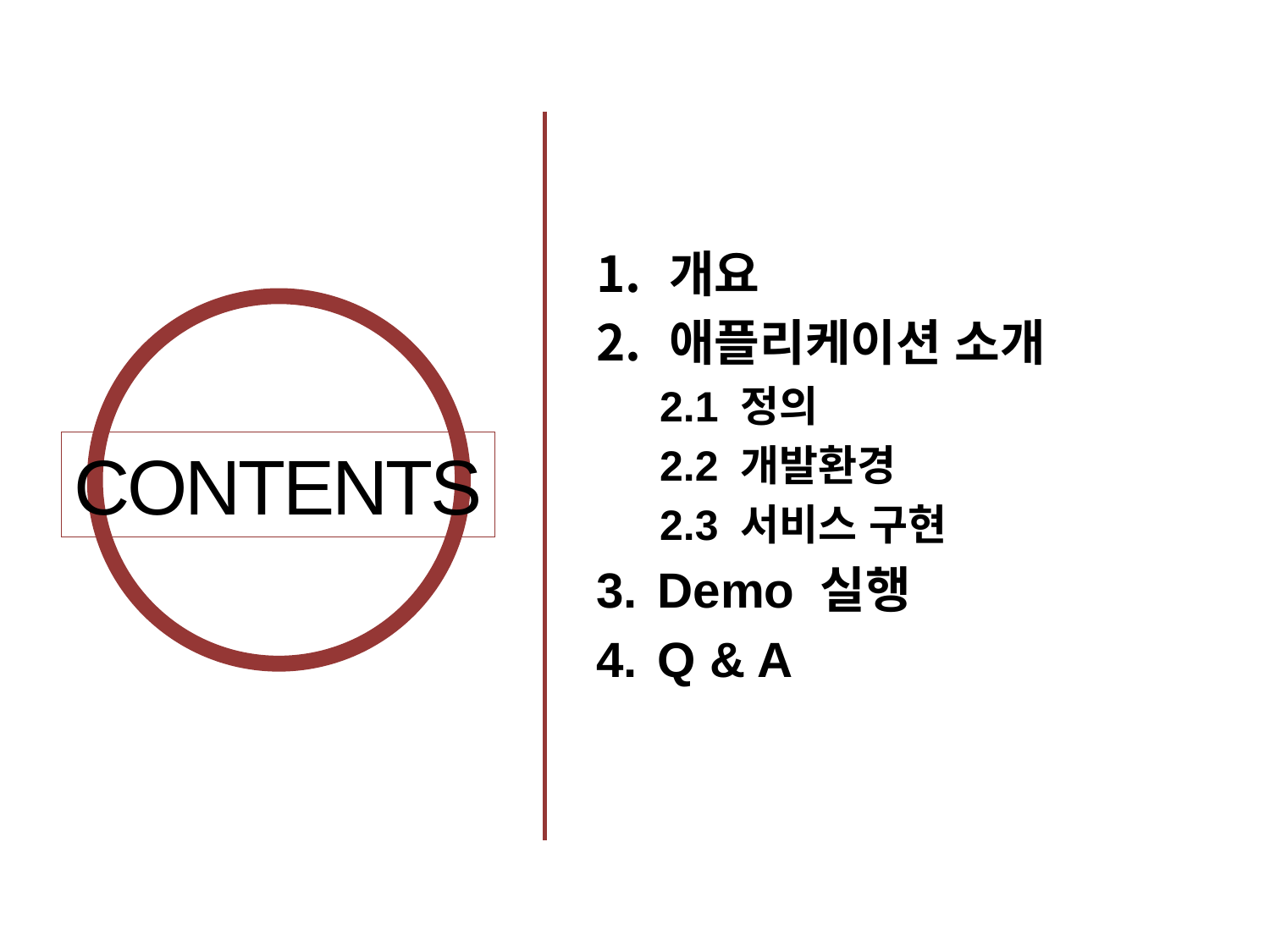

개요
 애플리케이션 소개
2.1 정의
2.2 개발환경
2.3 서비스 구현
 Demo 실행
 Q & A

CONTENTS